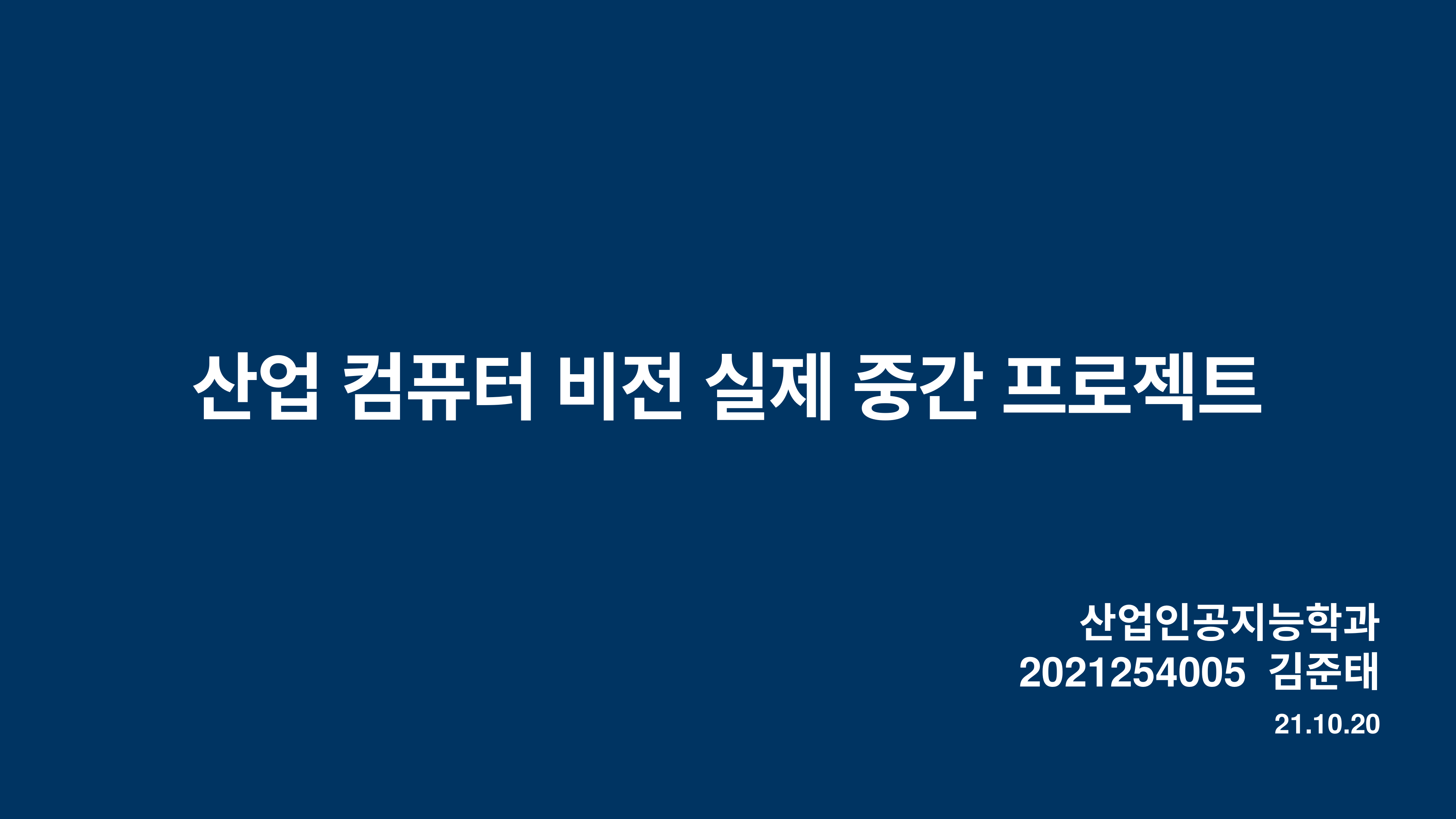

# 산업 컴퓨터 비전 실제 중간 프로젝트
산업인공지능학과
2021254005 김준태
21.10.20